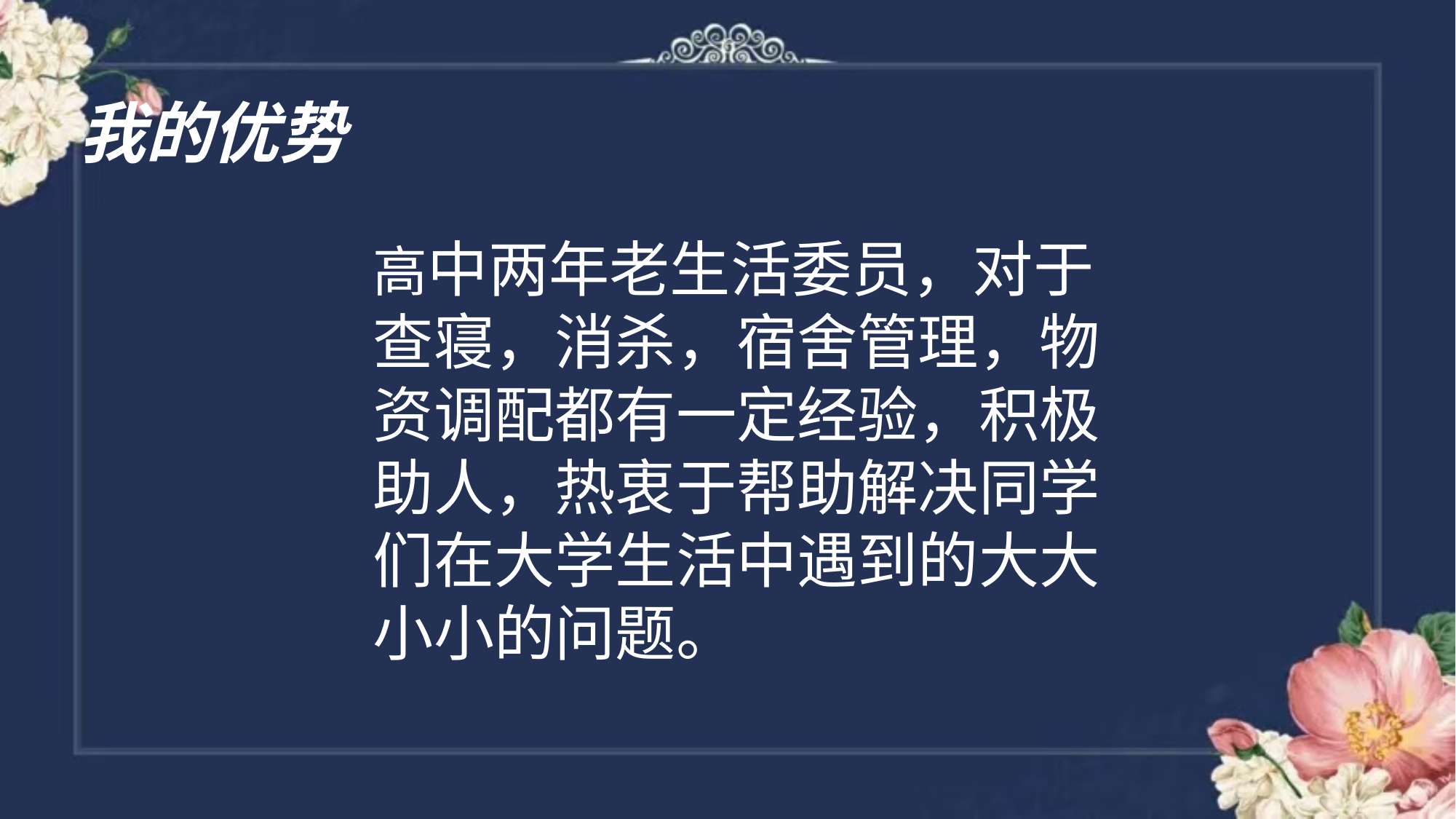

我的优势
高中两年老生活委员，对于查寝，消杀，宿舍管理，物资调配都有一定经验，积极助人，热衷于帮助解决同学们在大学生活中遇到的大大小小的问题。